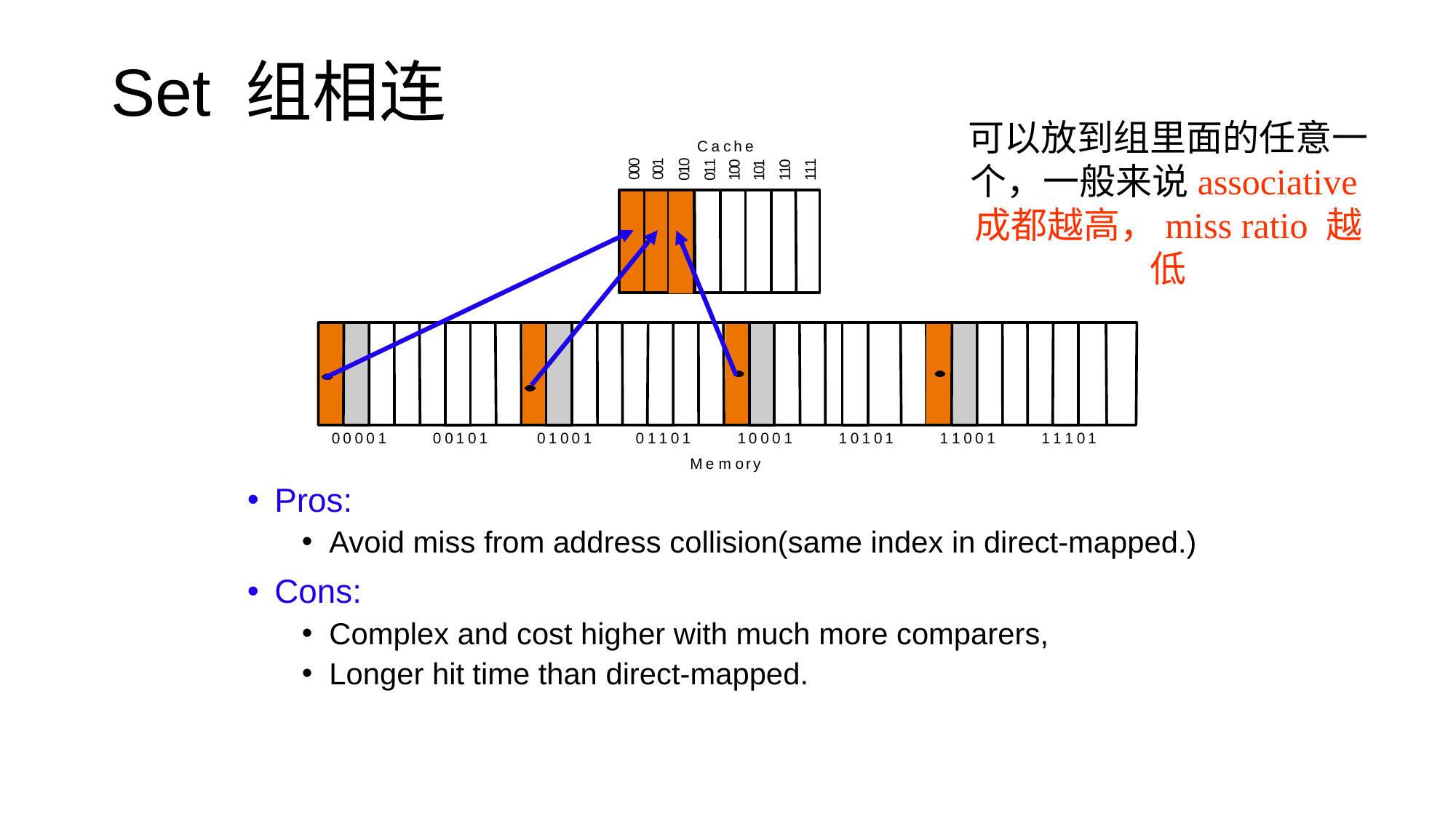

# Set 组相连
可以放到组里面的任意一个，一般来说associative成都越高，miss ratio 越低
C
a
c
h
e
0
1
0
1
1
0
1
0
0
0
1
1
0
0
1
1
0
0
0
0
1
1
1
1

0
1
0
0
1
0
0
0
0
1
0
0
1
0
1
0
1
1
0
1
1
0
0
0
1
1
0
1
0
1
1
1
0
0
1
1
1
1
0
1
M
e
m
o
r
y

Pros:
Avoid miss from address collision(same index in direct-mapped.)
Cons:
Complex and cost higher with much more comparers,
Longer hit time than direct-mapped.